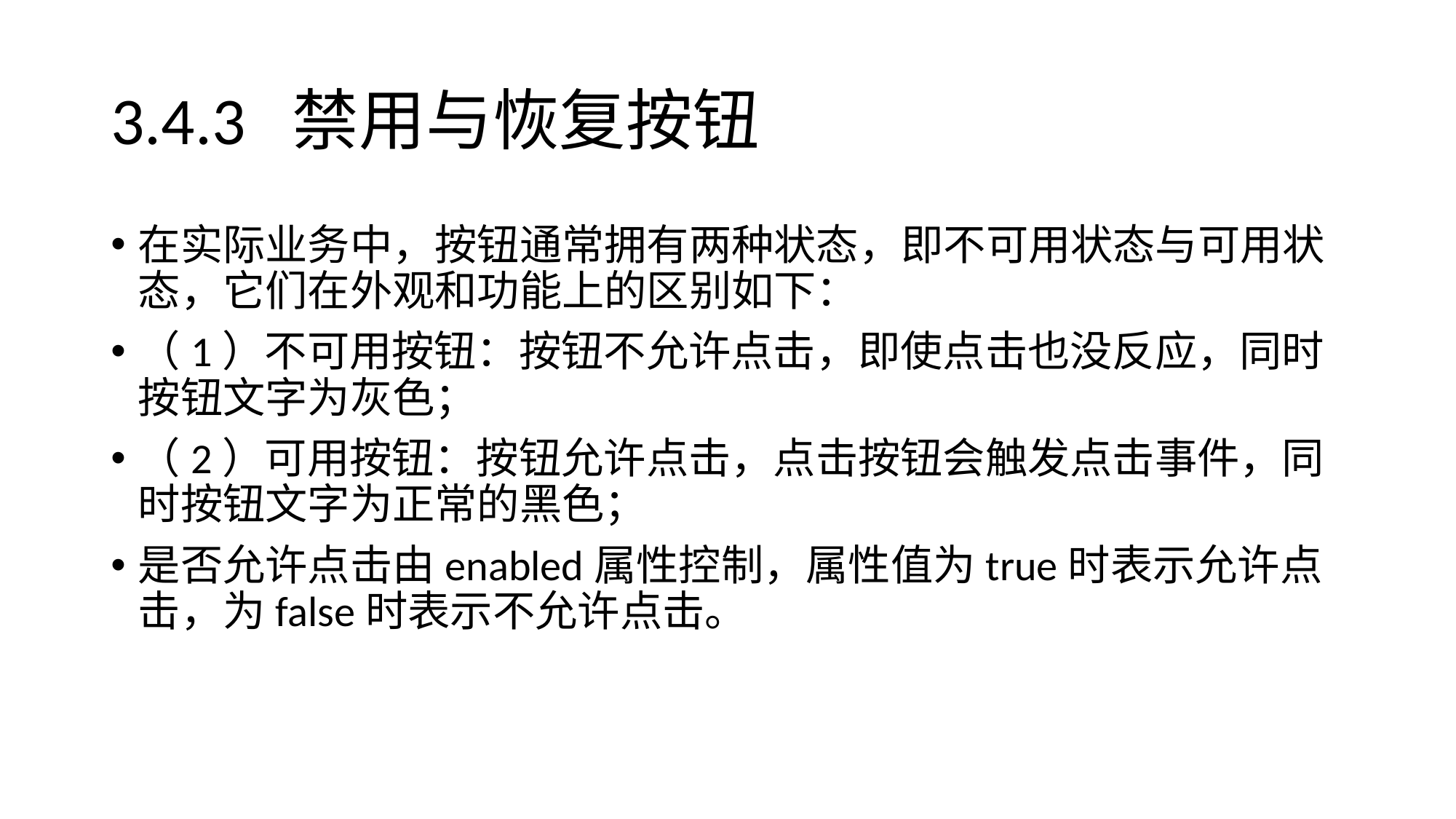

# 3.4.3  禁用与恢复按钮
在实际业务中，按钮通常拥有两种状态，即不可用状态与可用状态，它们在外观和功能上的区别如下：
（1）不可用按钮：按钮不允许点击，即使点击也没反应，同时按钮文字为灰色；
（2）可用按钮：按钮允许点击，点击按钮会触发点击事件，同时按钮文字为正常的黑色；
是否允许点击由enabled属性控制，属性值为true时表示允许点击，为false时表示不允许点击。